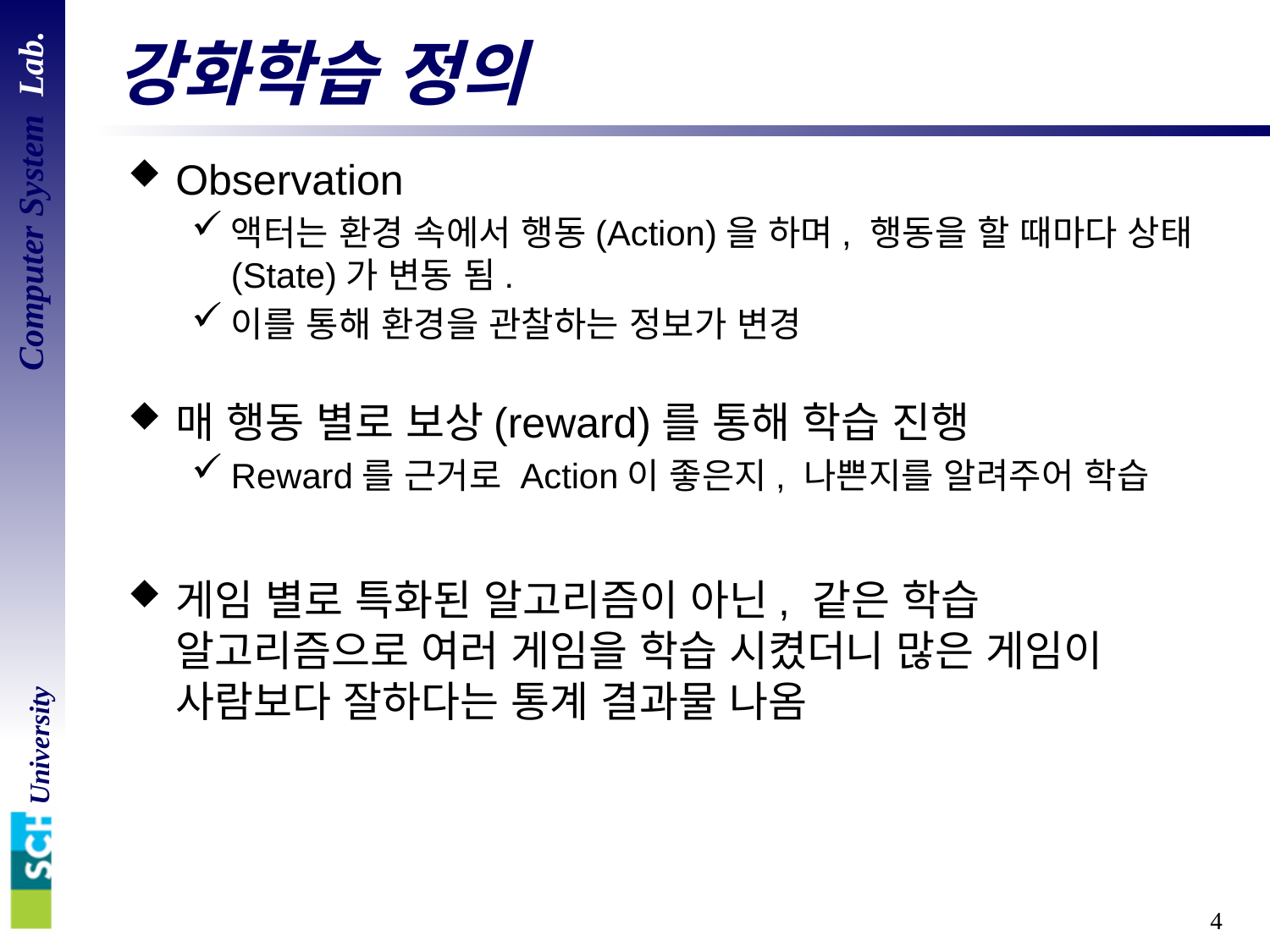

# 강화학습 정의

Observation
액터는 환경 속에서 행동(Action)을 하며, 행동을 할 때마다 상태(State)가 변동 됨.
이를 통해 환경을 관찰하는 정보가 변경
매 행동 별로 보상(reward)를 통해 학습 진행
Reward를 근거로 Action이 좋은지, 나쁜지를 알려주어 학습

게임 별로 특화된 알고리즘이 아닌, 같은 학습 알고리즘으로 여러 게임을 학습 시켰더니 많은 게임이 사람보다 잘하다는 통계 결과물 나옴